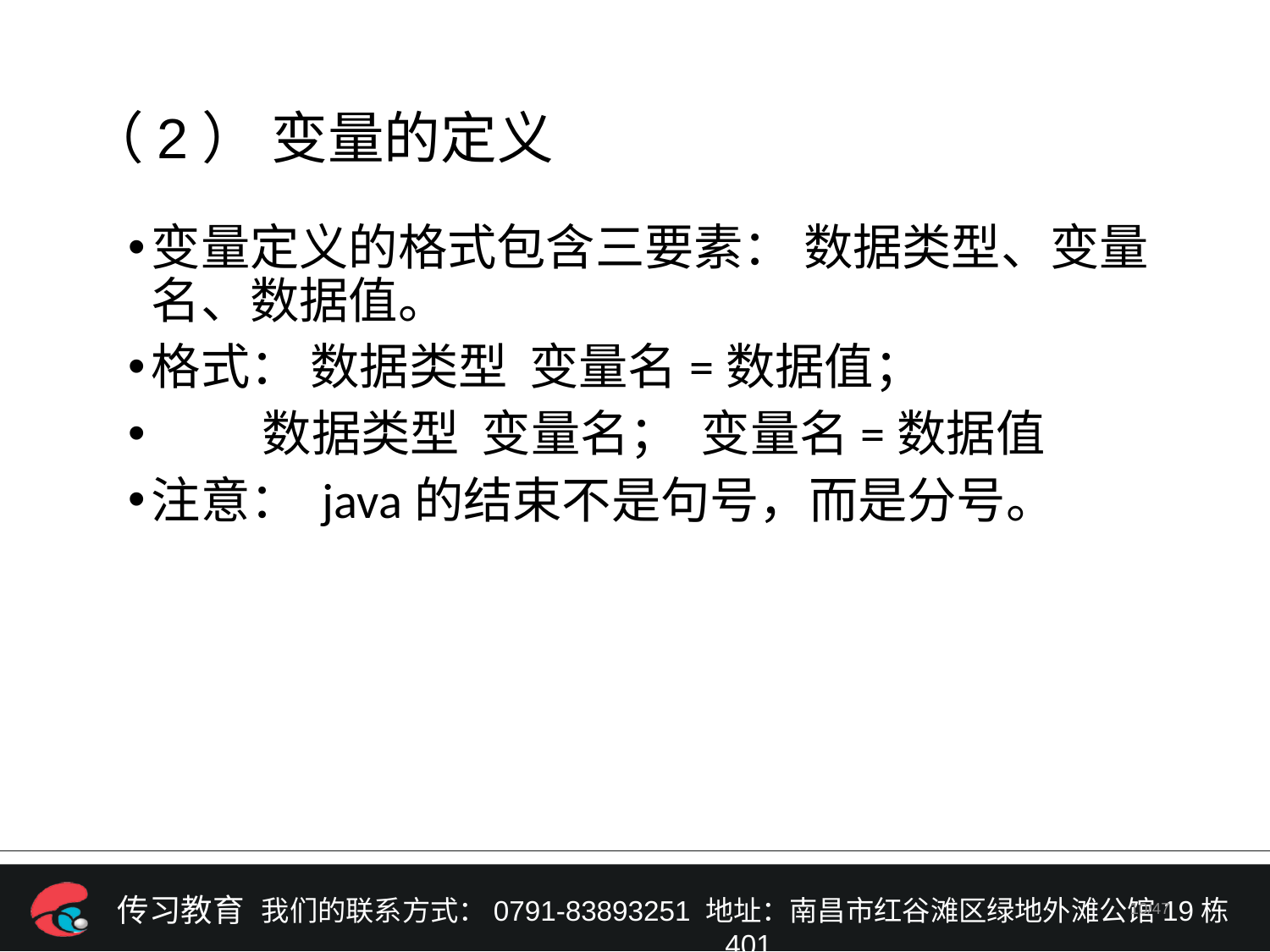

（2） 变量的定义
变量定义的格式包含三要素： 数据类型、变量名、数据值。
格式： 数据类型  变量名=数据值；
         数据类型  变量名；  变量名=数据值
注意： java的结束不是句号，而是分号。
10/47